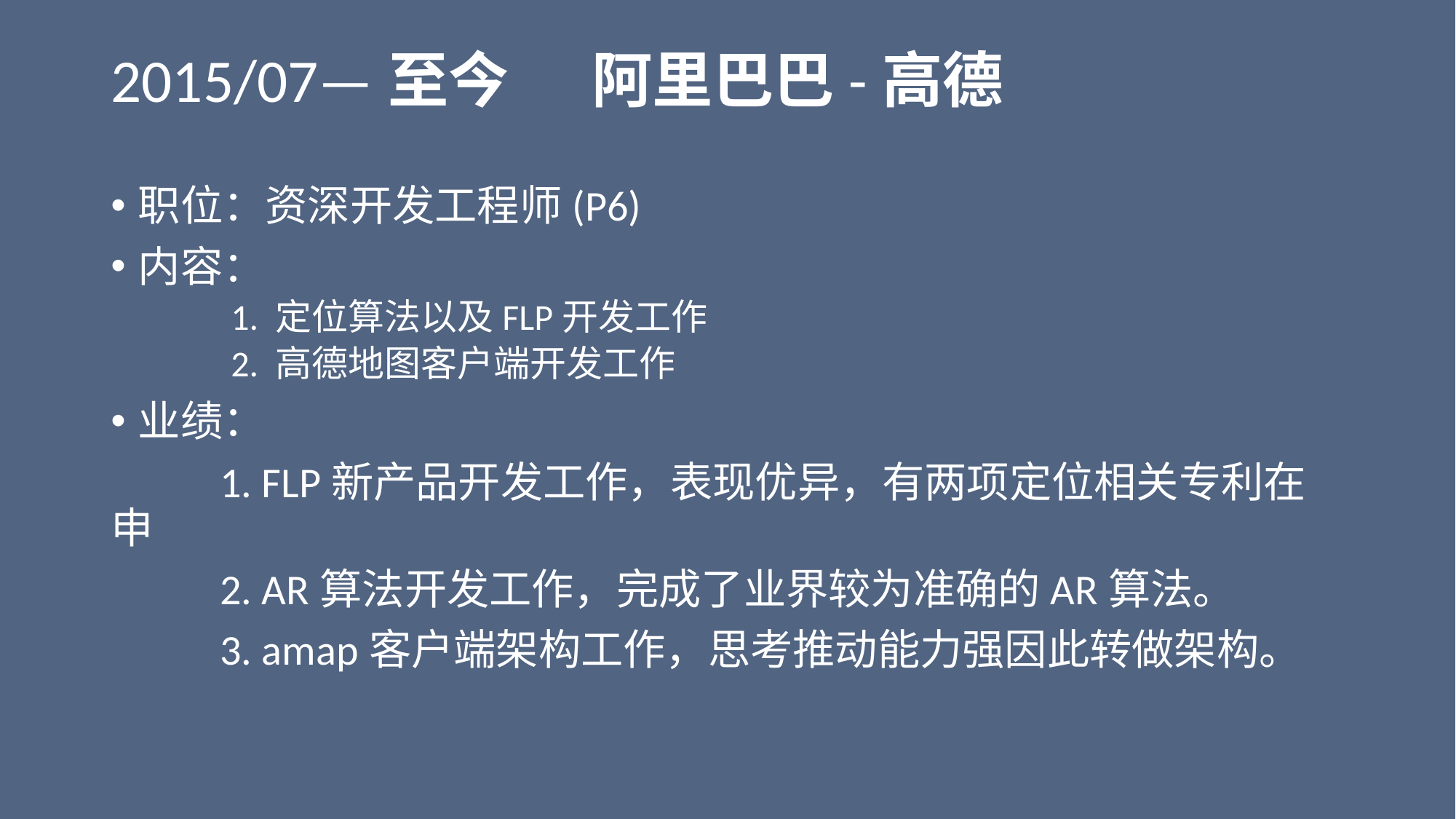

# 2015/07—至今      阿里巴巴-高德
职位：资深开发工程师(P6)
内容：
        1. 定位算法以及FLP开发工作
        2. 高德地图客户端开发工作
业绩：
	1. FLP新产品开发工作，表现优异，有两项定位相关专利在申
	2. AR算法开发工作，完成了业界较为准确的AR算法。
	3. amap客户端架构工作，思考推动能力强因此转做架构。